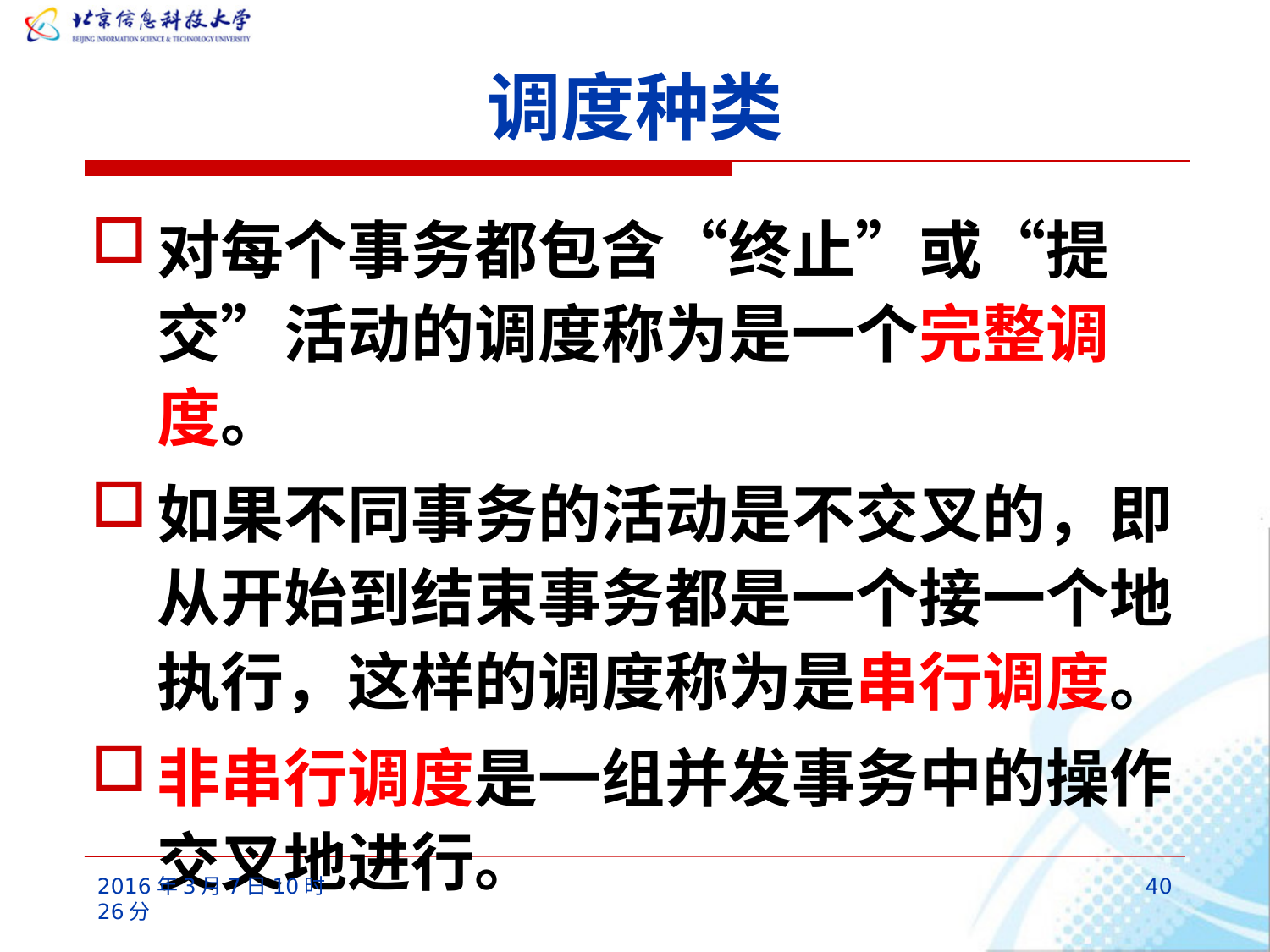

# 调度种类
对每个事务都包含“终止”或“提交”活动的调度称为是一个完整调度。
如果不同事务的活动是不交叉的，即从开始到结束事务都是一个接一个地执行，这样的调度称为是串行调度。
非串行调度是一组并发事务中的操作交叉地进行。
2016年3月7日10时26分
40